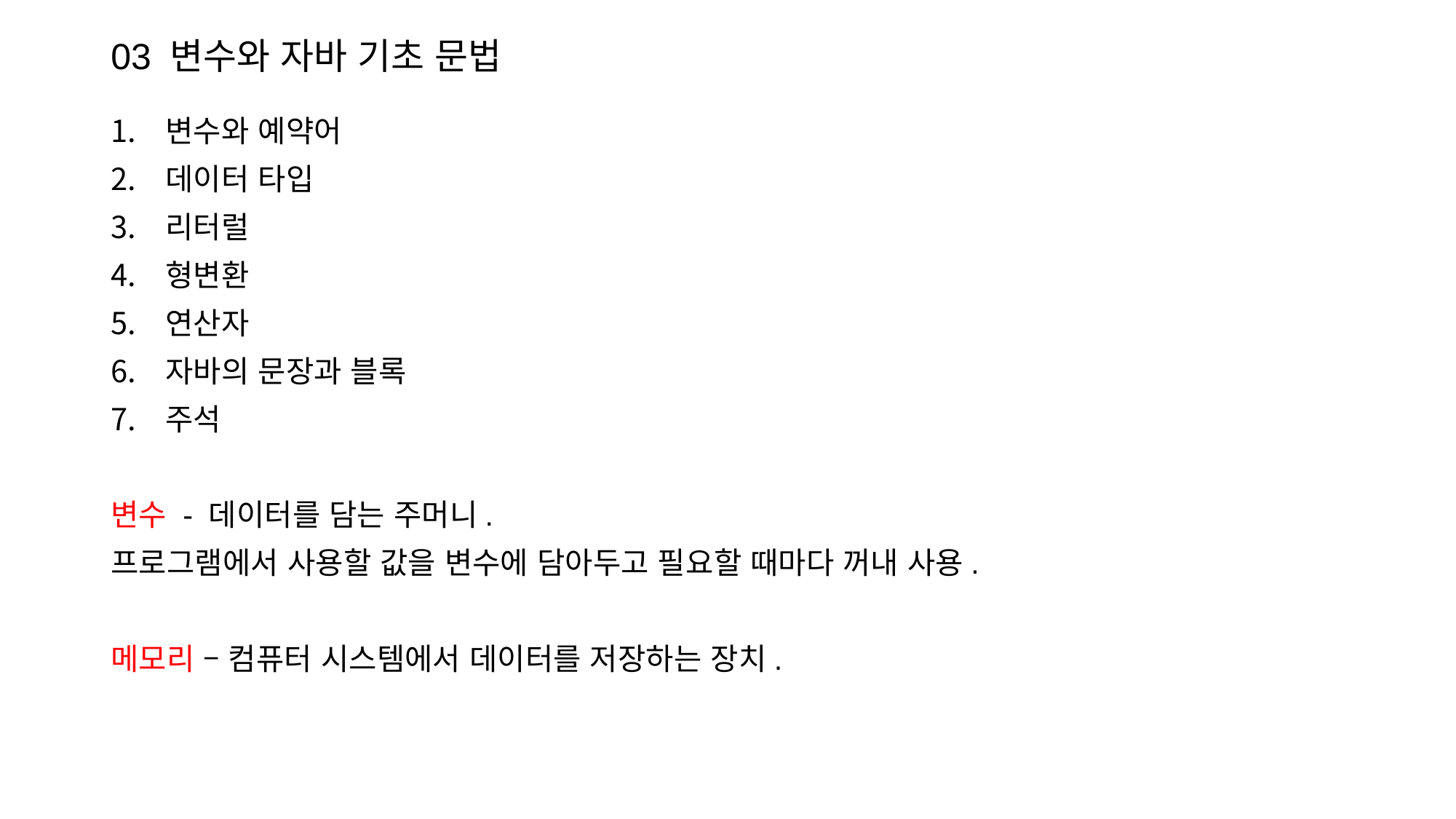

# 03 변수와 자바 기초 문법
변수와 예약어
데이터 타입
리터럴
형변환
연산자
자바의 문장과 블록
주석

변수 - 데이터를 담는 주머니.
프로그램에서 사용할 값을 변수에 담아두고 필요할 때마다 꺼내 사용.

메모리 – 컴퓨터 시스템에서 데이터를 저장하는 장치.